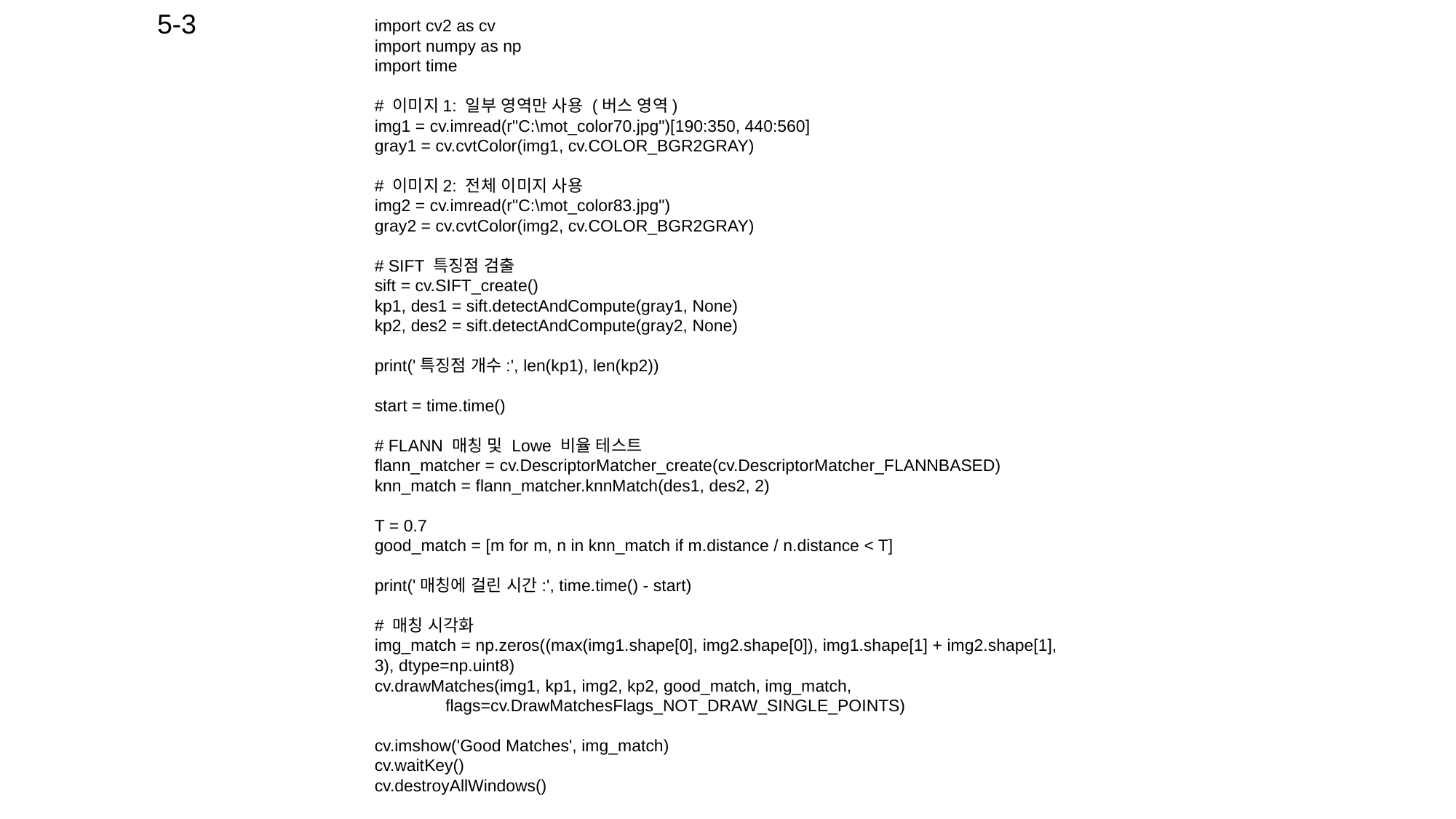

5-3
import cv2 as cv
import numpy as np
import time

# 이미지1: 일부 영역만 사용 (버스 영역)
img1 = cv.imread(r"C:\mot_color70.jpg")[190:350, 440:560]
gray1 = cv.cvtColor(img1, cv.COLOR_BGR2GRAY)

# 이미지2: 전체 이미지 사용
img2 = cv.imread(r"C:\mot_color83.jpg")
gray2 = cv.cvtColor(img2, cv.COLOR_BGR2GRAY)

# SIFT 특징점 검출
sift = cv.SIFT_create()
kp1, des1 = sift.detectAndCompute(gray1, None)
kp2, des2 = sift.detectAndCompute(gray2, None)

print('특징점 개수:', len(kp1), len(kp2))

start = time.time()

# FLANN 매칭 및 Lowe 비율 테스트
flann_matcher = cv.DescriptorMatcher_create(cv.DescriptorMatcher_FLANNBASED)
knn_match = flann_matcher.knnMatch(des1, des2, 2)

T = 0.7
good_match = [m for m, n in knn_match if m.distance / n.distance < T]

print('매칭에 걸린 시간:', time.time() - start)

# 매칭 시각화
img_match = np.zeros((max(img1.shape[0], img2.shape[0]), img1.shape[1] + img2.shape[1], 3), dtype=np.uint8)
cv.drawMatches(img1, kp1, img2, kp2, good_match, img_match,
               flags=cv.DrawMatchesFlags_NOT_DRAW_SINGLE_POINTS)

cv.imshow('Good Matches', img_match)
cv.waitKey()
cv.destroyAllWindows()